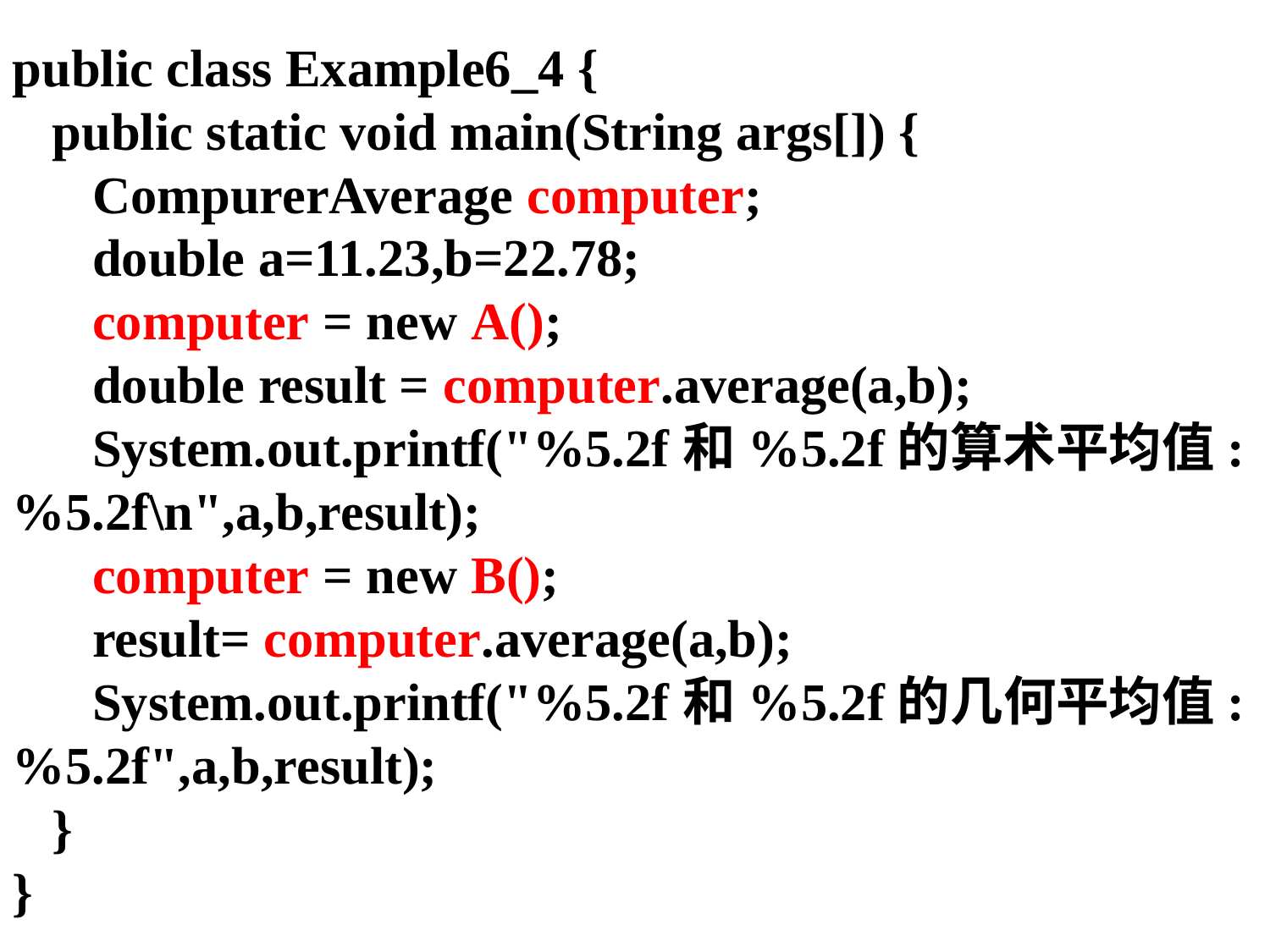

public class Example6_4 {
   public static void main(String args[]) {
      CompurerAverage computer;
      double a=11.23,b=22.78;
      computer = new A();
      double result = computer.average(a,b);
      System.out.printf("%5.2f和%5.2f的算术平均值:%5.2f\n",a,b,result);
      computer = new B();
      result= computer.average(a,b);
      System.out.printf("%5.2f和%5.2f的几何平均值:%5.2f",a,b,result);
   }
}